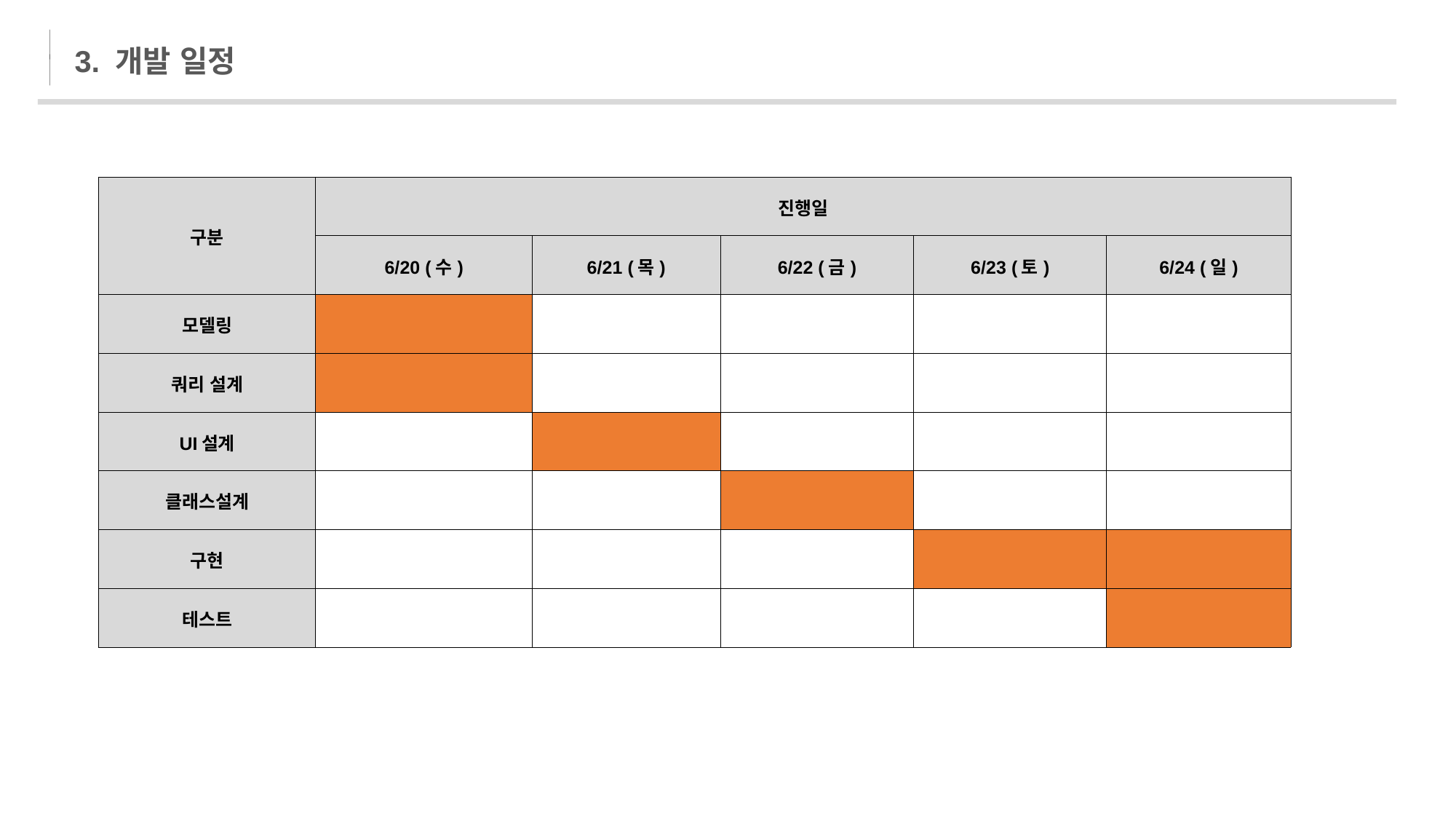

3. 개발 일정

| 구분 | 진행일 |  |  |  |  |
| --- | --- | --- | --- | --- | --- |
|  | 6/20 (수) | 6/21 (목) | 6/22 (금) | 6/23 (토) | 6/24 (일) |
| 모델링 |  |  |  |  |  |
| 쿼리 설계 |  |  |  |  |  |
| UI설계 |  |  |  |  |  |
| 클래스설계 |  |  |  |  |  |
| 구현 |  |  |  |  |  |
| 테스트 |  |  |  |  |  |